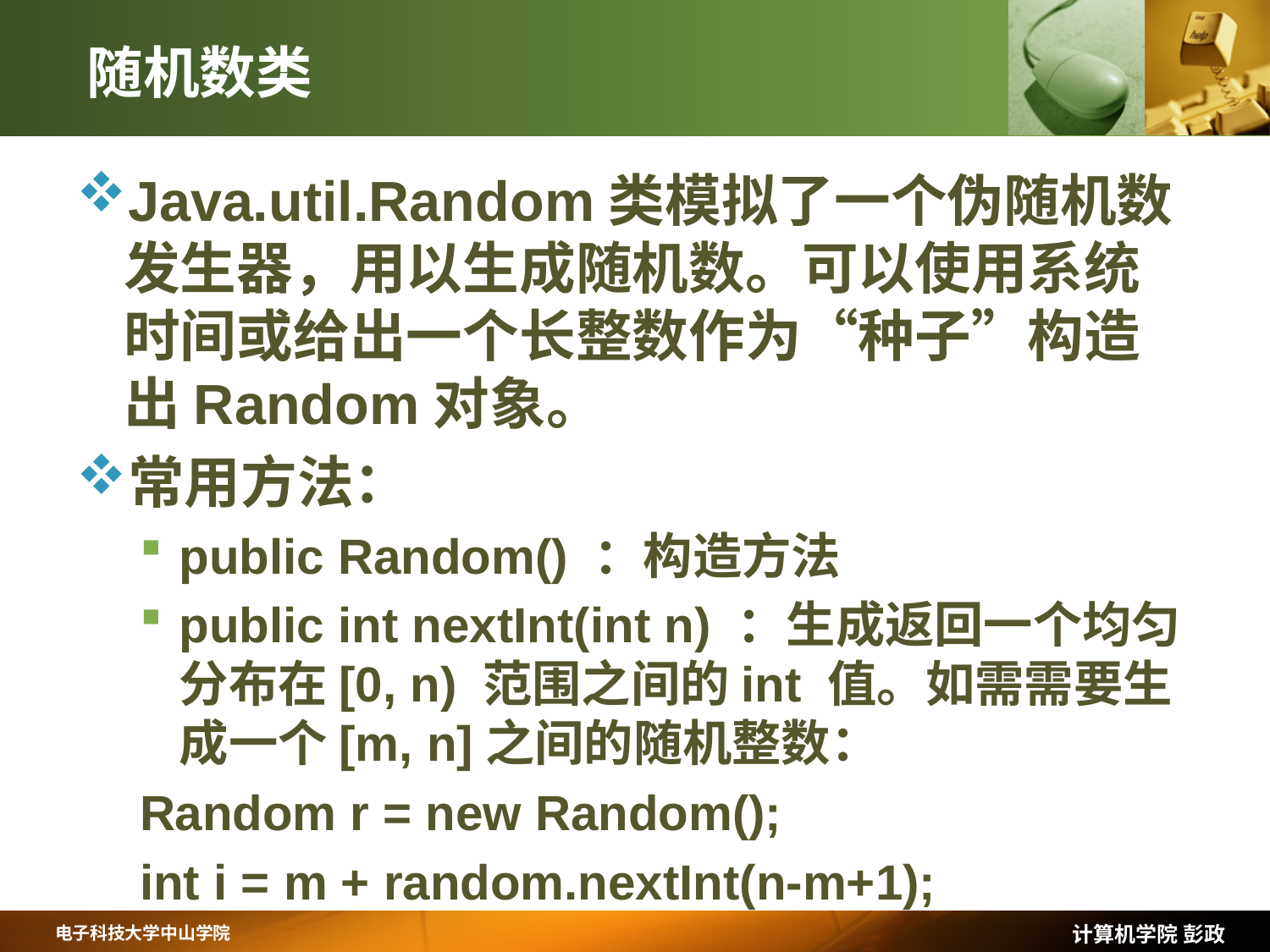

# 随机数类
Java.util.Random类模拟了一个伪随机数发生器，用以生成随机数。可以使用系统时间或给出一个长整数作为“种子”构造出Random对象。
常用方法：
public Random() ：构造方法
public int nextInt(int n) ：生成返回一个均匀分布在[0, n) 范围之间的int 值。如需需要生成一个[m, n]之间的随机整数：
Random r = new Random();
int i = m + random.nextInt(n-m+1);

计算机学院 彭政
电子科技大学中山学院